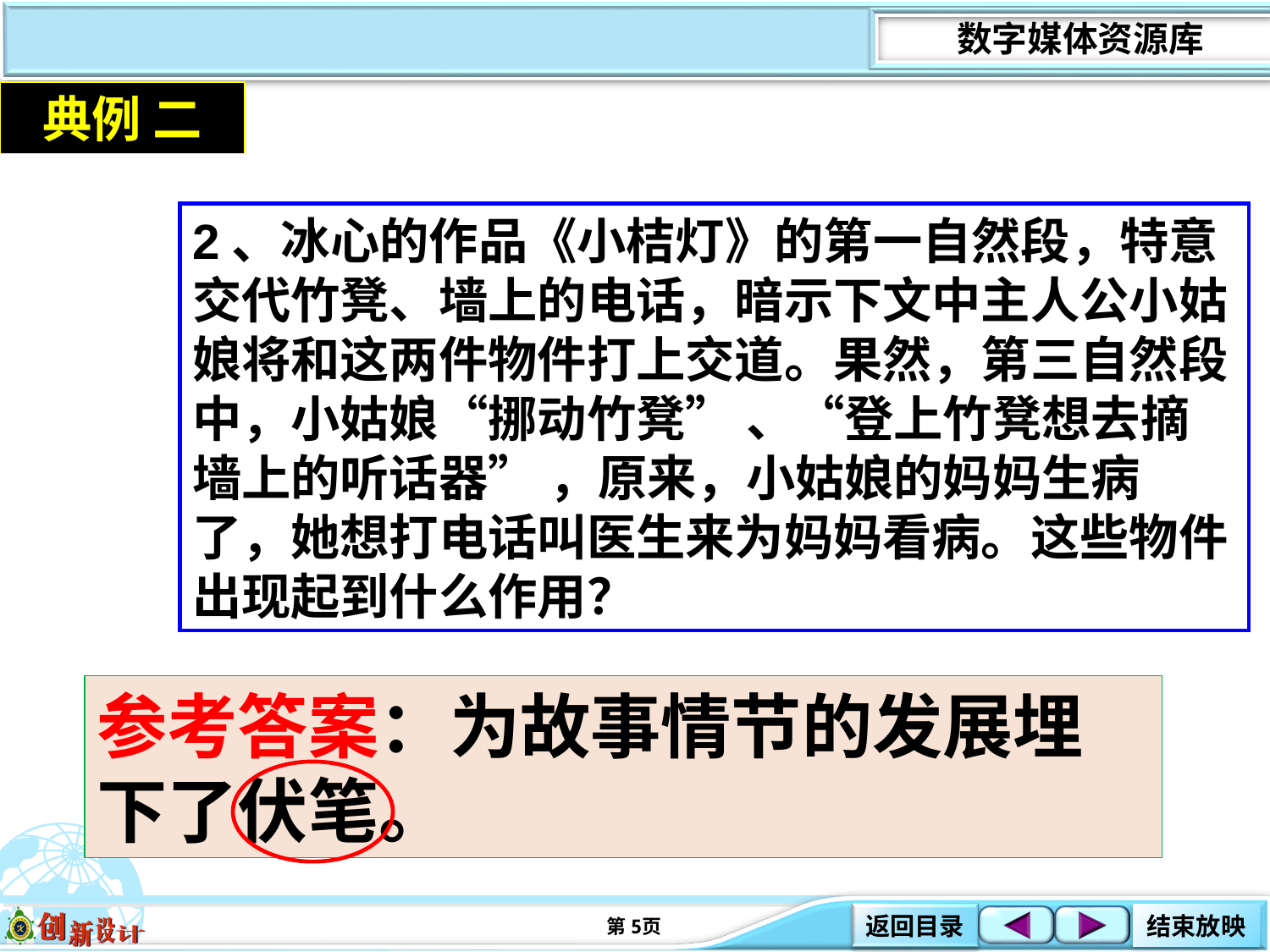

典例 二
2、冰心的作品《小桔灯》的第一自然段，特意交代竹凳、墙上的电话，暗示下文中主人公小姑娘将和这两件物件打上交道。果然，第三自然段中，小姑娘“挪动竹凳” 、“登上竹凳想去摘墙上的听话器” ，原来，小姑娘的妈妈生病了，她想打电话叫医生来为妈妈看病。这些物件出现起到什么作用？
参考答案：为故事情节的发展埋下了伏笔。